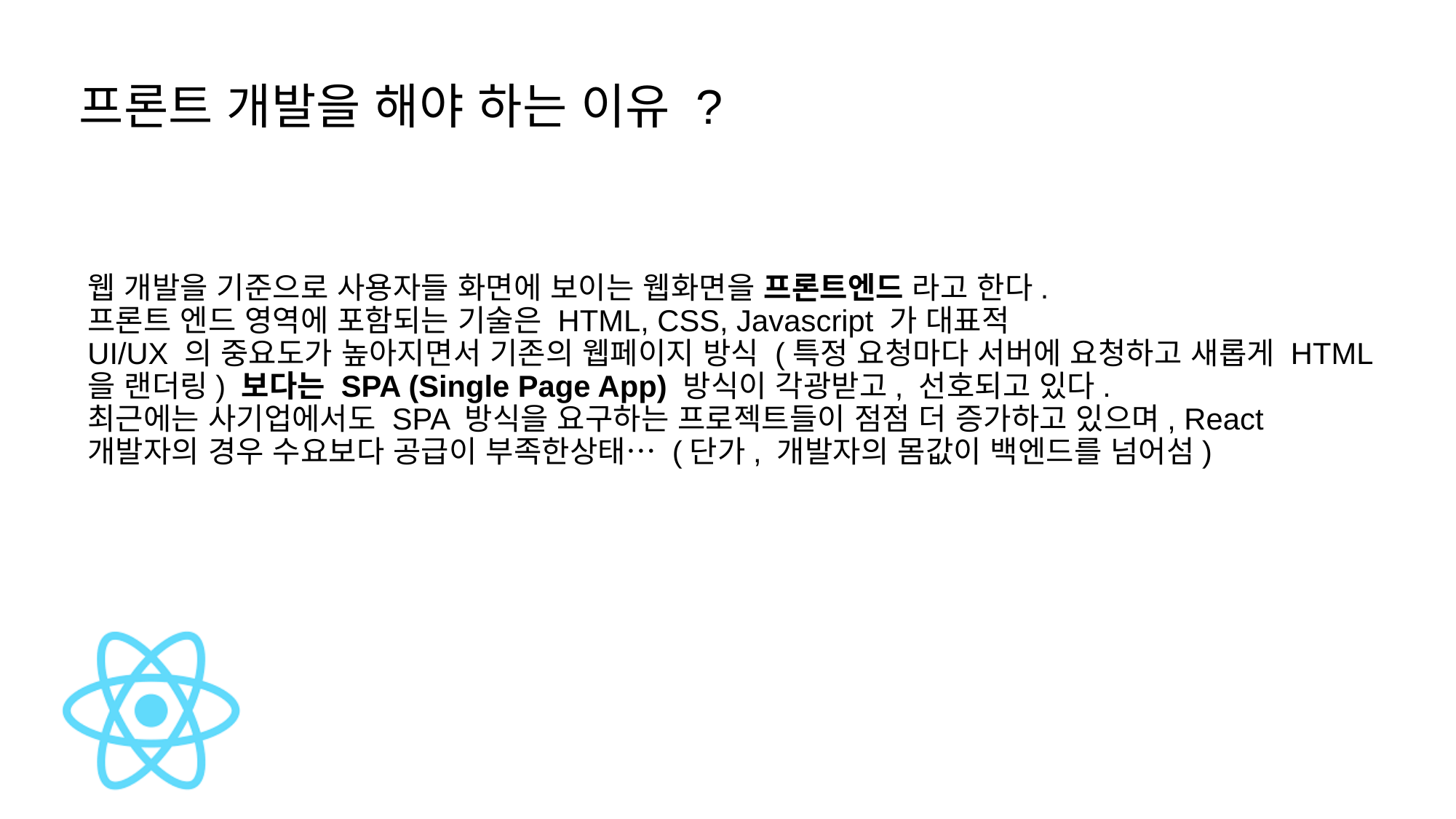

프론트 개발을 해야 하는 이유 ?

웹 개발을 기준으로 사용자들 화면에 보이는 웹화면을 프론트엔드 라고 한다.
프론트 엔드 영역에 포함되는 기술은 HTML, CSS, Javascript 가 대표적
UI/UX 의 중요도가 높아지면서 기존의 웹페이지 방식 (특정 요청마다 서버에 요청하고 새롭게 HTML 을 랜더링) 보다는 SPA (Single Page App) 방식이 각광받고, 선호되고 있다.
최근에는 사기업에서도 SPA 방식을 요구하는 프로젝트들이 점점 더 증가하고 있으며, React 개발자의 경우 수요보다 공급이 부족한상태… (단가, 개발자의 몸값이 백엔드를 넘어섬)